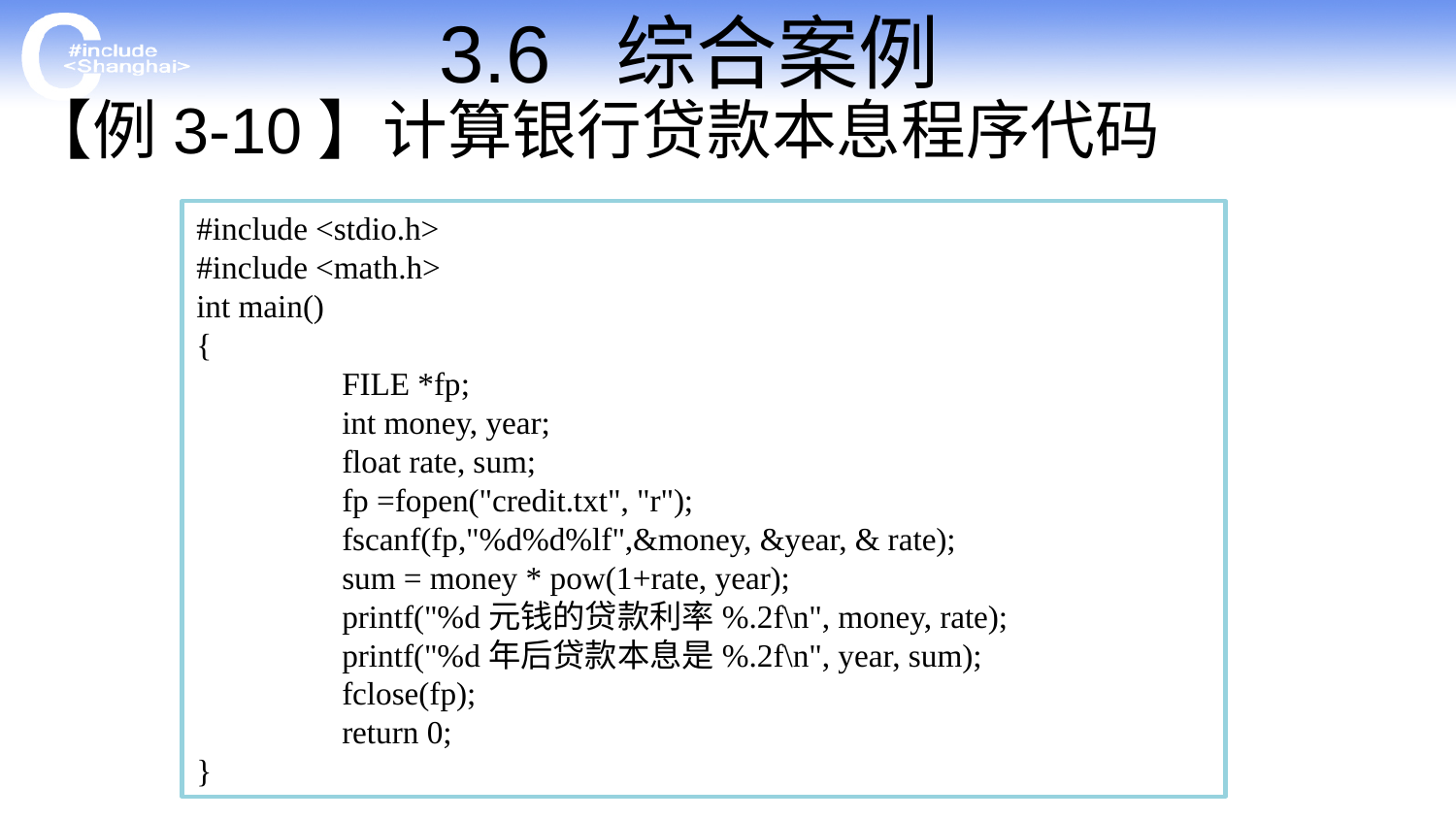

3.6  综合案例
【例3-10】计算银行贷款本息程序代码
#include <stdio.h>
#include <math.h>
int main()
{
	FILE *fp;
	int money, year;
	float rate, sum;
	fp =fopen("credit.txt", "r");
	fscanf(fp,"%d%d%lf",&money, &year, & rate);
	sum = money * pow(1+rate, year);
	printf("%d元钱的贷款利率%.2f\n", money, rate);
	printf("%d年后贷款本息是%.2f\n", year, sum);
	fclose(fp);
	return 0;
}